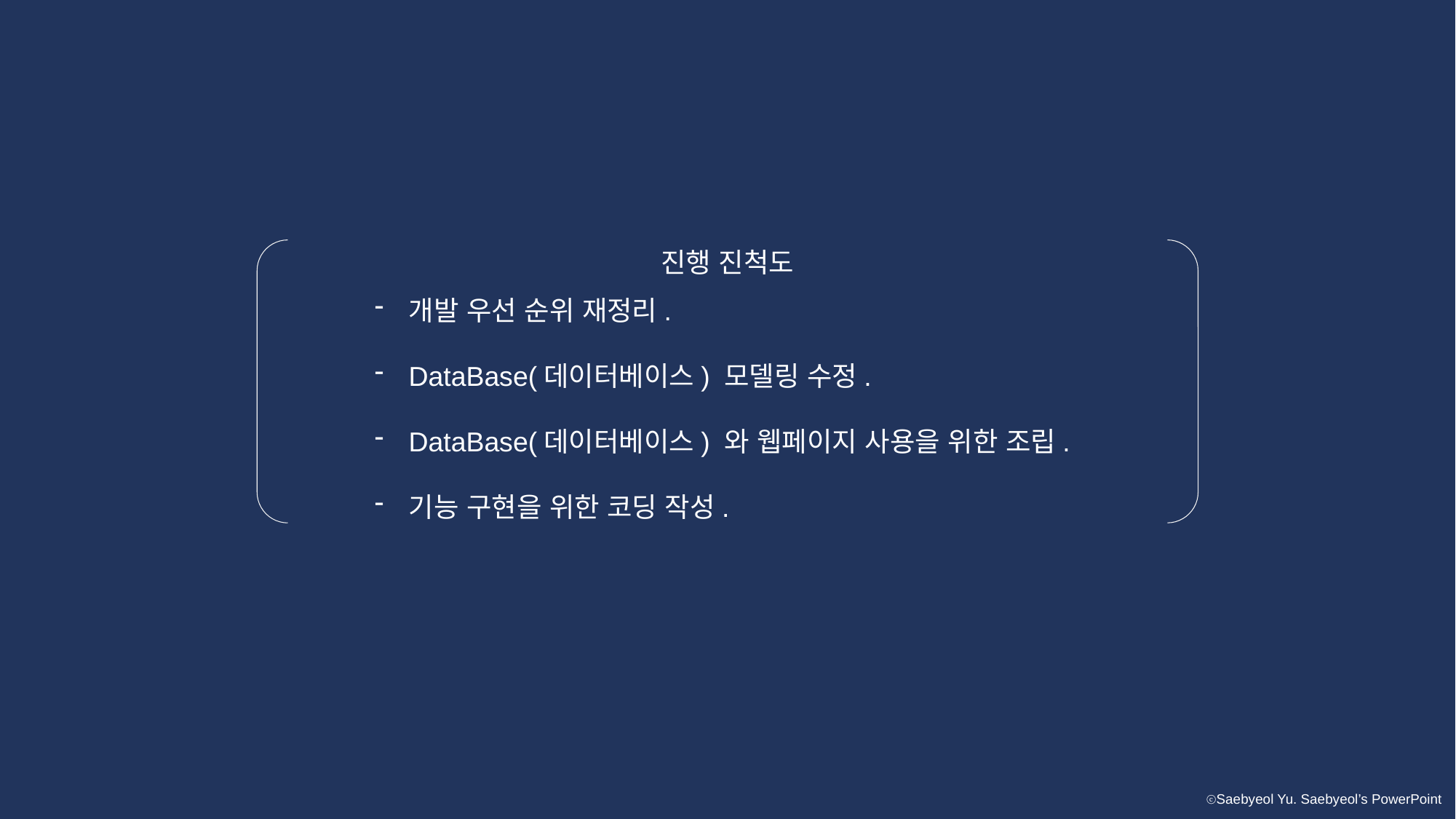

진행 진척도
개발 우선 순위 재정리.

DataBase(데이터베이스) 모델링 수정.

DataBase(데이터베이스) 와 웹페이지 사용을 위한 조립.

기능 구현을 위한 코딩 작성.